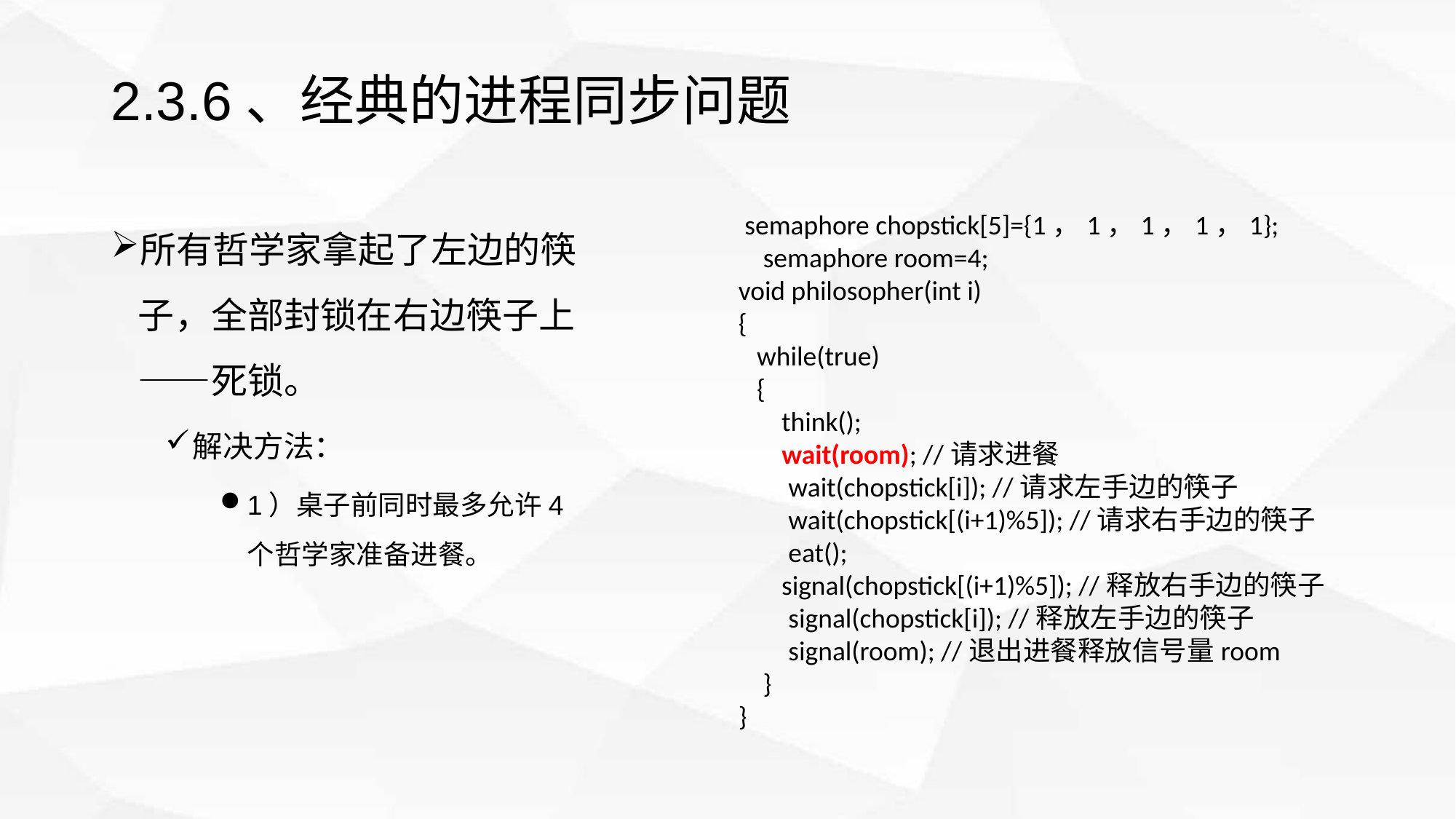

# 2.3.6、经典的进程同步问题
所有哲学家拿起了左边的筷子，全部封锁在右边筷子上——死锁。
解决方法：
1）桌子前同时最多允许4个哲学家准备进餐。
 semaphore chopstick[5]={1，1，1，1，1};
    semaphore room=4;
void philosopher(int i)
{
   while(true)
   {
       think();
       wait(room); //请求进餐
       wait(chopstick[i]); //请求左手边的筷子
       wait(chopstick[(i+1)%5]); //请求右手边的筷子
       eat();
       signal(chopstick[(i+1)%5]); //释放右手边的筷子
       signal(chopstick[i]); //释放左手边的筷子
       signal(room); //退出进餐释放信号量room
    }
}